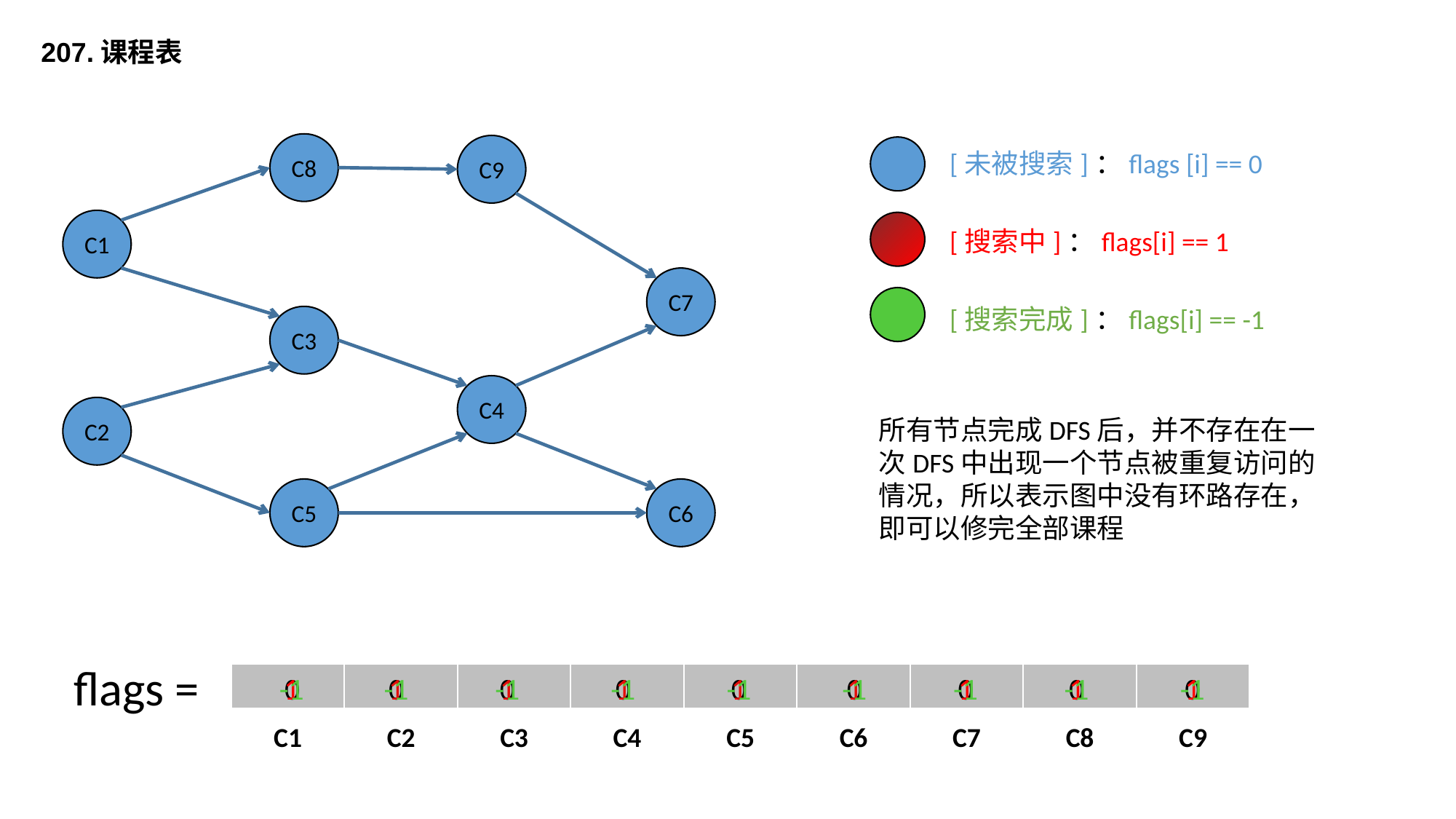

207.课程表
C8
C9

[未被搜索]：flags [i] == 0
C1

[搜索中]：flags[i] == 1
C7

[搜索完成]：flags[i] == -1
C3
C4
C2
所有节点完成DFS后，并不存在在一次DFS中出现一个节点被重复访问的情况，所以表示图中没有环路存在，即可以修完全部课程
C5
C6
flags =
|  |  |  |  |  |  |  |  |  |
| --- | --- | --- | --- | --- | --- | --- | --- | --- |
1
0
0
0
0
-1
0
0
0
1
-1
-1
0
1
-1
0
1
-1
1
-1
1
-1
1
-1
1
1
-1
| C1 | C2 | C3 | C4 | C5 | C6 | C7 | C8 | C9 |
| --- | --- | --- | --- | --- | --- | --- | --- | --- |